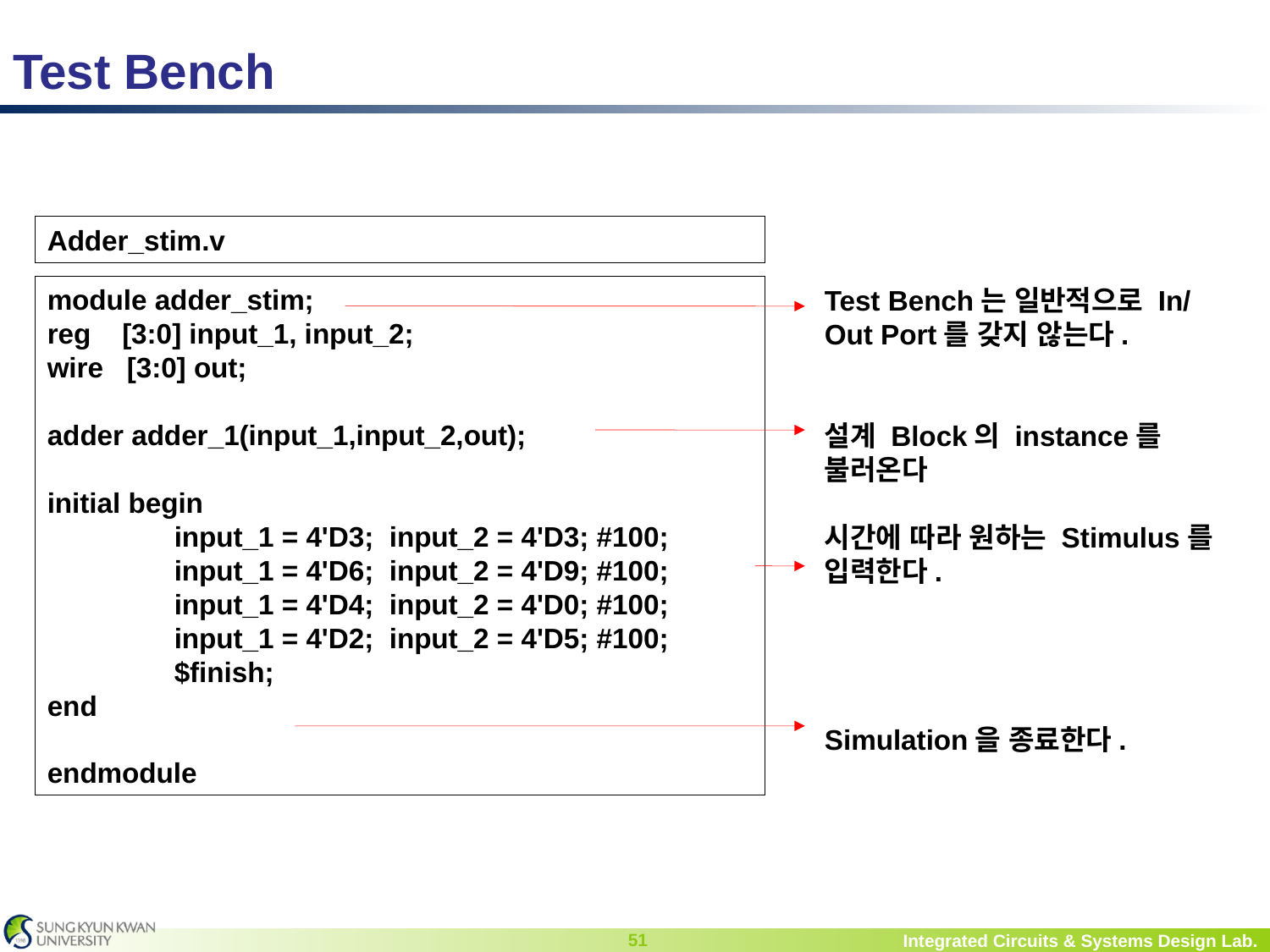

# Test Bench

Adder_stim.v
module adder_stim;
reg    [3:0] input_1, input_2;
wire   [3:0] out;

adder adder_1(input_1,input_2,out);

initial begin
	input_1 = 4'D3;  input_2 = 4'D3; #100;
	input_1 = 4'D6;  input_2 = 4'D9; #100;
	input_1 = 4'D4;  input_2 = 4'D0; #100;
	input_1 = 4'D2;  input_2 = 4'D5; #100;
	$finish;
end

endmodule
Test Bench는 일반적으로 In/Out Port를 갖지 않는다.

설계 Block의 instance를 불러온다

시간에 따라 원하는 Stimulus를 입력한다.

Simulation을 종료한다.